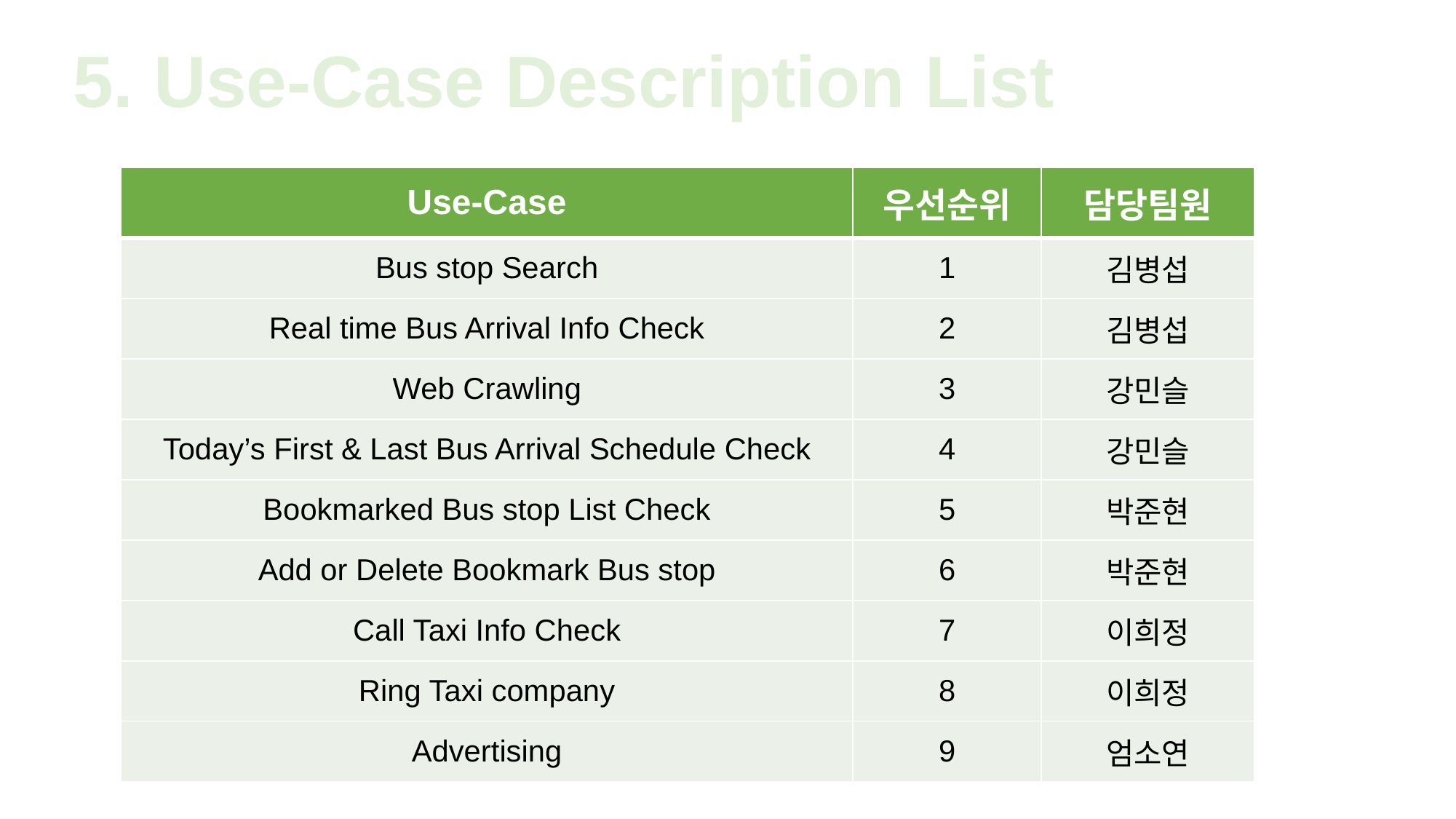

5. Use-Case Description List
| Use-Case | 우선순위 | 담당팀원 |
| --- | --- | --- |
| Bus stop Search | 1 | 김병섭 |
| Real time Bus Arrival Info Check | 2 | 김병섭 |
| Web Crawling | 3 | 강민슬 |
| Today’s First & Last Bus Arrival Schedule Check | 4 | 강민슬 |
| Bookmarked Bus stop List Check | 5 | 박준현 |
| Add or Delete Bookmark Bus stop | 6 | 박준현 |
| Call Taxi Info Check | 7 | 이희정 |
| Ring Taxi company | 8 | 이희정 |
| Advertising | 9 | 엄소연 |